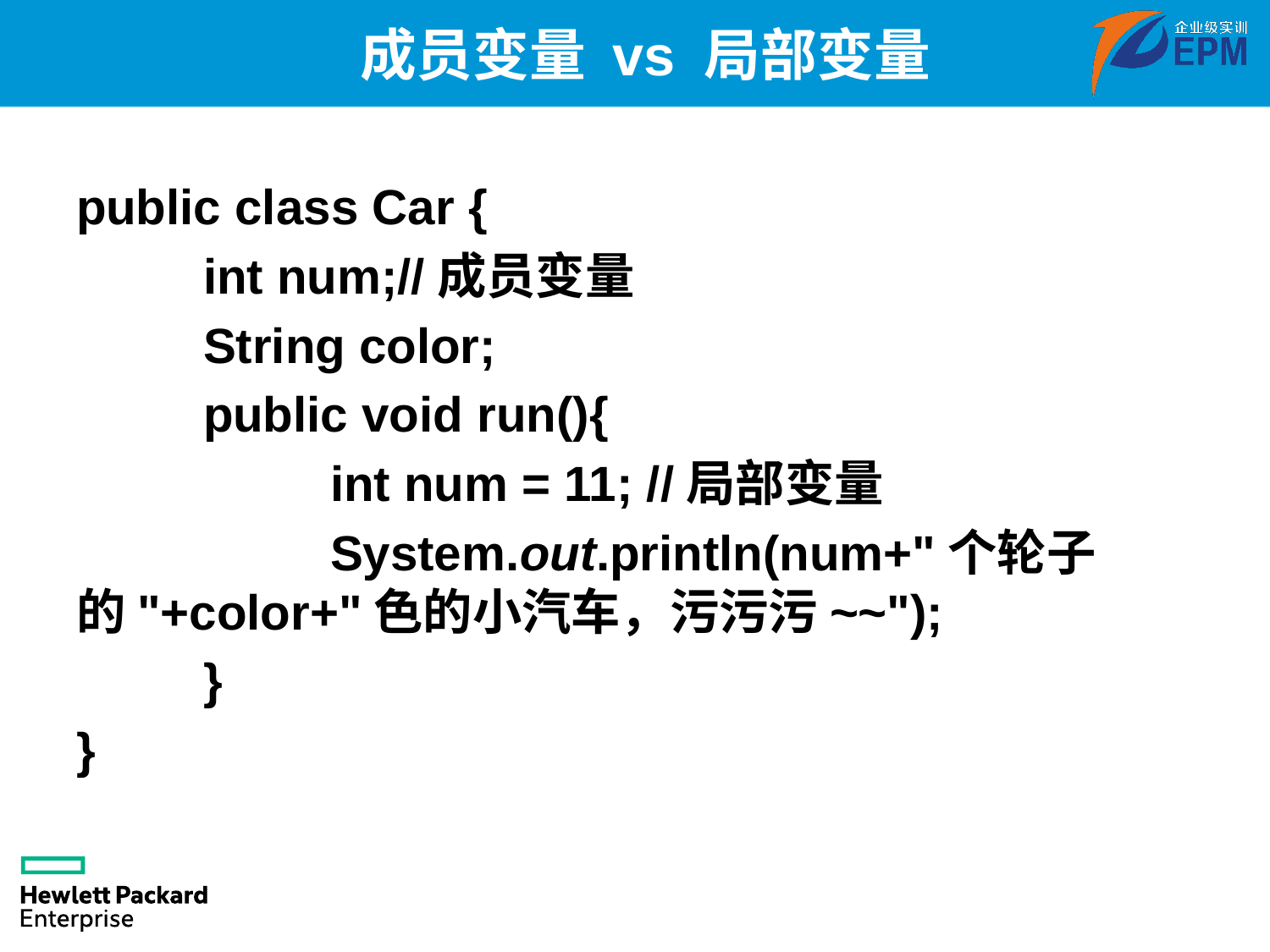

# 成员变量 vs 局部变量
public class Car {
	int num;//成员变量
	String color;
	public void run(){
		int num = 11; //局部变量
		System.out.println(num+"个轮子的"+color+"色的小汽车，污污污~~");
	}
}